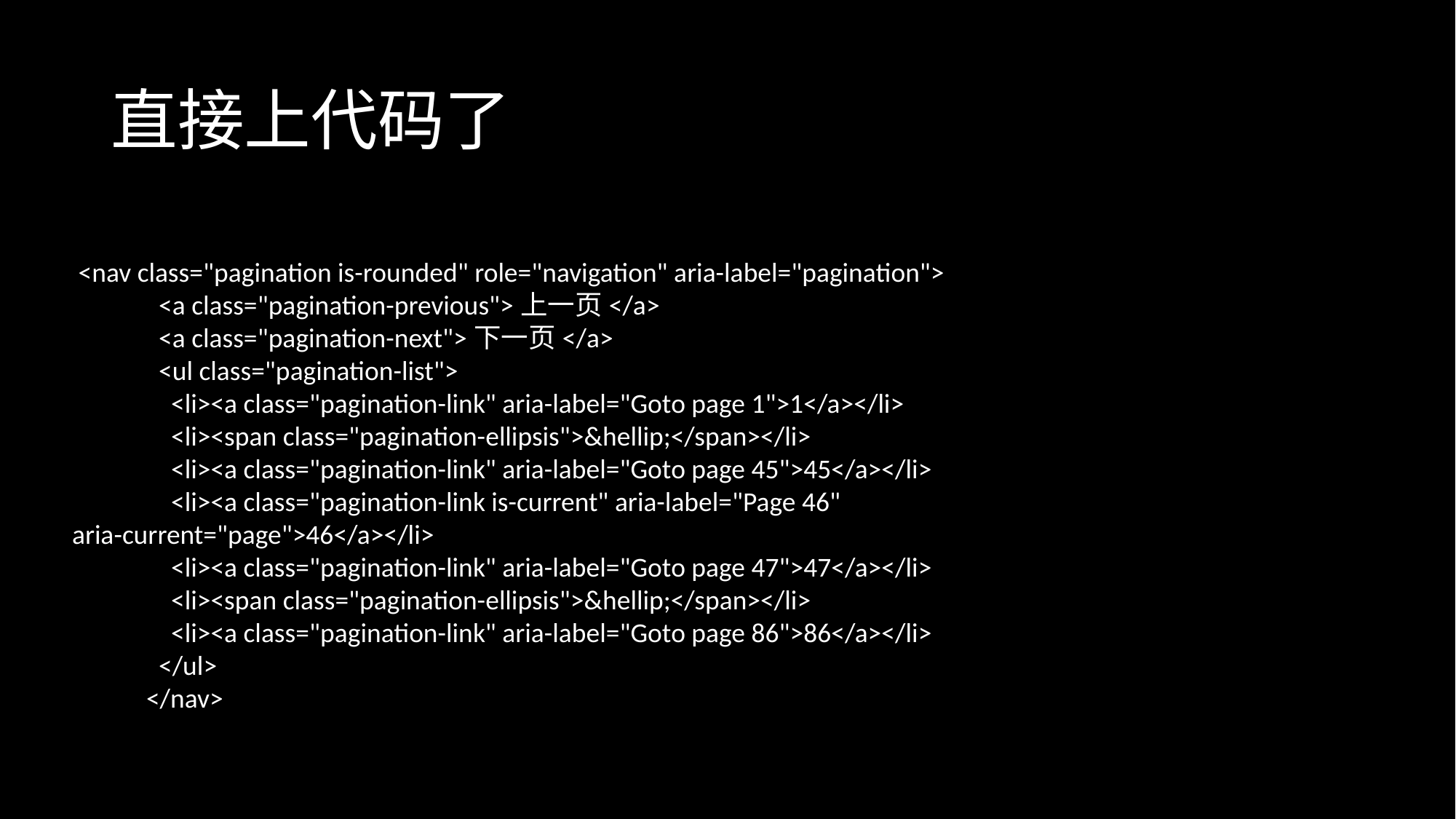

# 直接上代码了
 <nav class="pagination is-rounded" role="navigation" aria-label="pagination">
              <a class="pagination-previous">上一页</a>
              <a class="pagination-next">下一页</a>
              <ul class="pagination-list">
                <li><a class="pagination-link" aria-label="Goto page 1">1</a></li>
                <li><span class="pagination-ellipsis">&hellip;</span></li>
                <li><a class="pagination-link" aria-label="Goto page 45">45</a></li>
                <li><a class="pagination-link is-current" aria-label="Page 46" aria-current="page">46</a></li>
                <li><a class="pagination-link" aria-label="Goto page 47">47</a></li>
                <li><span class="pagination-ellipsis">&hellip;</span></li>
                <li><a class="pagination-link" aria-label="Goto page 86">86</a></li>
              </ul>
            </nav>